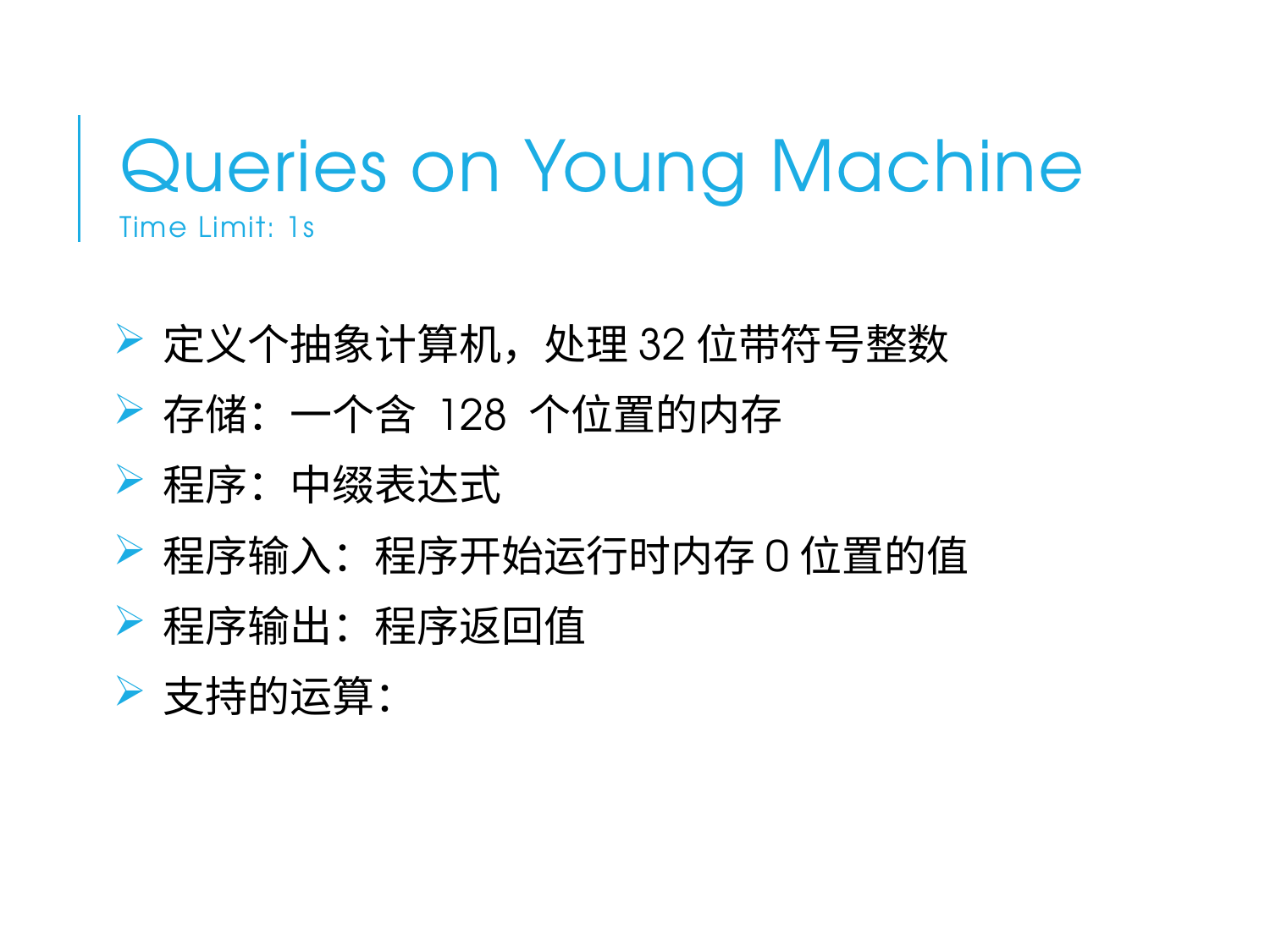

# Queries on Young Machine Time Limit: 1s
定义个抽象计算机，处理32位带符号整数
存储：一个含 128 个位置的内存
程序：中缀表达式
程序输入：程序开始运行时内存0位置的值
程序输出：程序返回值
支持的运算：